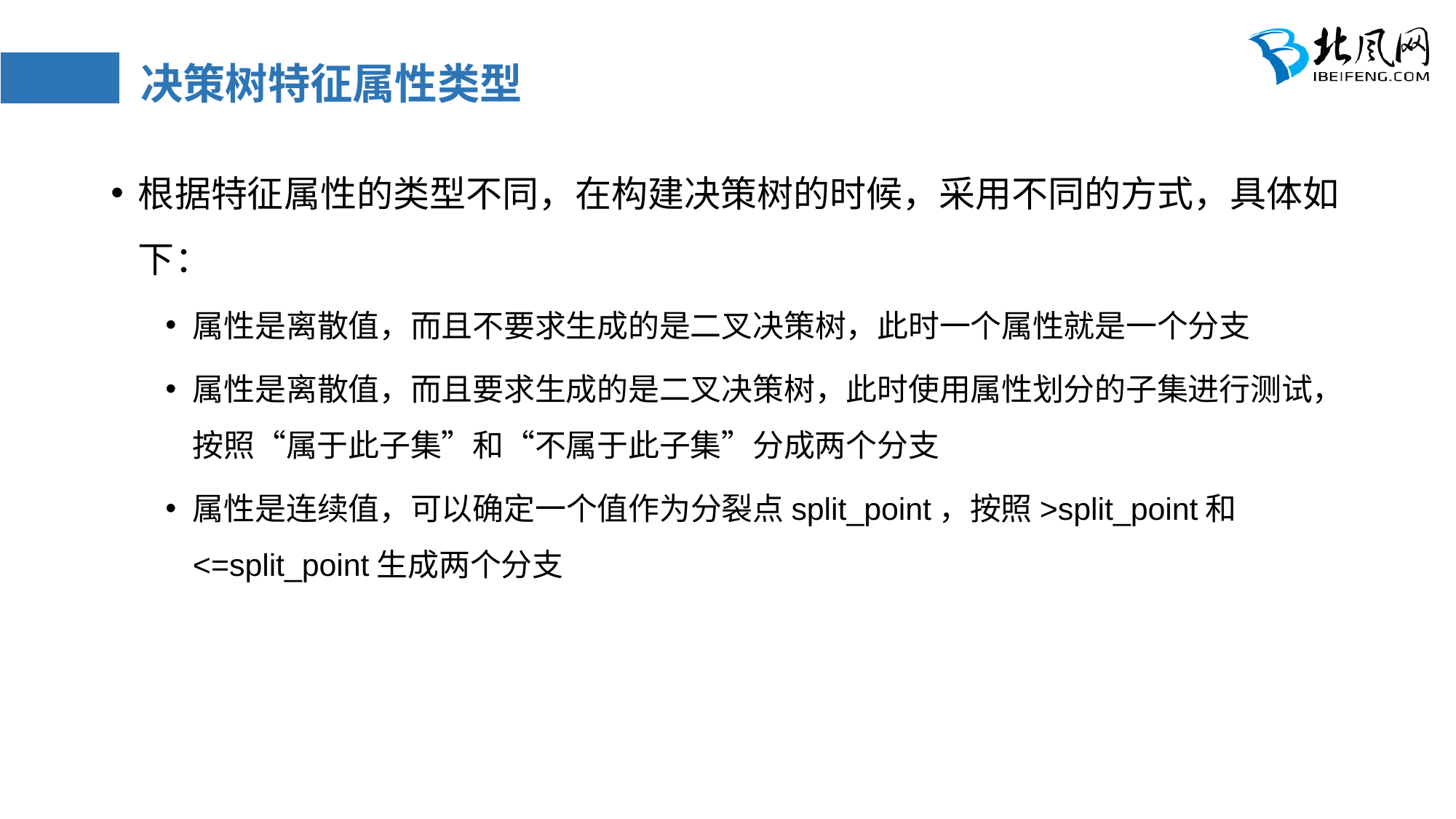

# 决策树特征属性类型
根据特征属性的类型不同，在构建决策树的时候，采用不同的方式，具体如下：
属性是离散值，而且不要求生成的是二叉决策树，此时一个属性就是一个分支
属性是离散值，而且要求生成的是二叉决策树，此时使用属性划分的子集进行测试，按照“属于此子集”和“不属于此子集”分成两个分支
属性是连续值，可以确定一个值作为分裂点split_point，按照>split_point和<=split_point生成两个分支